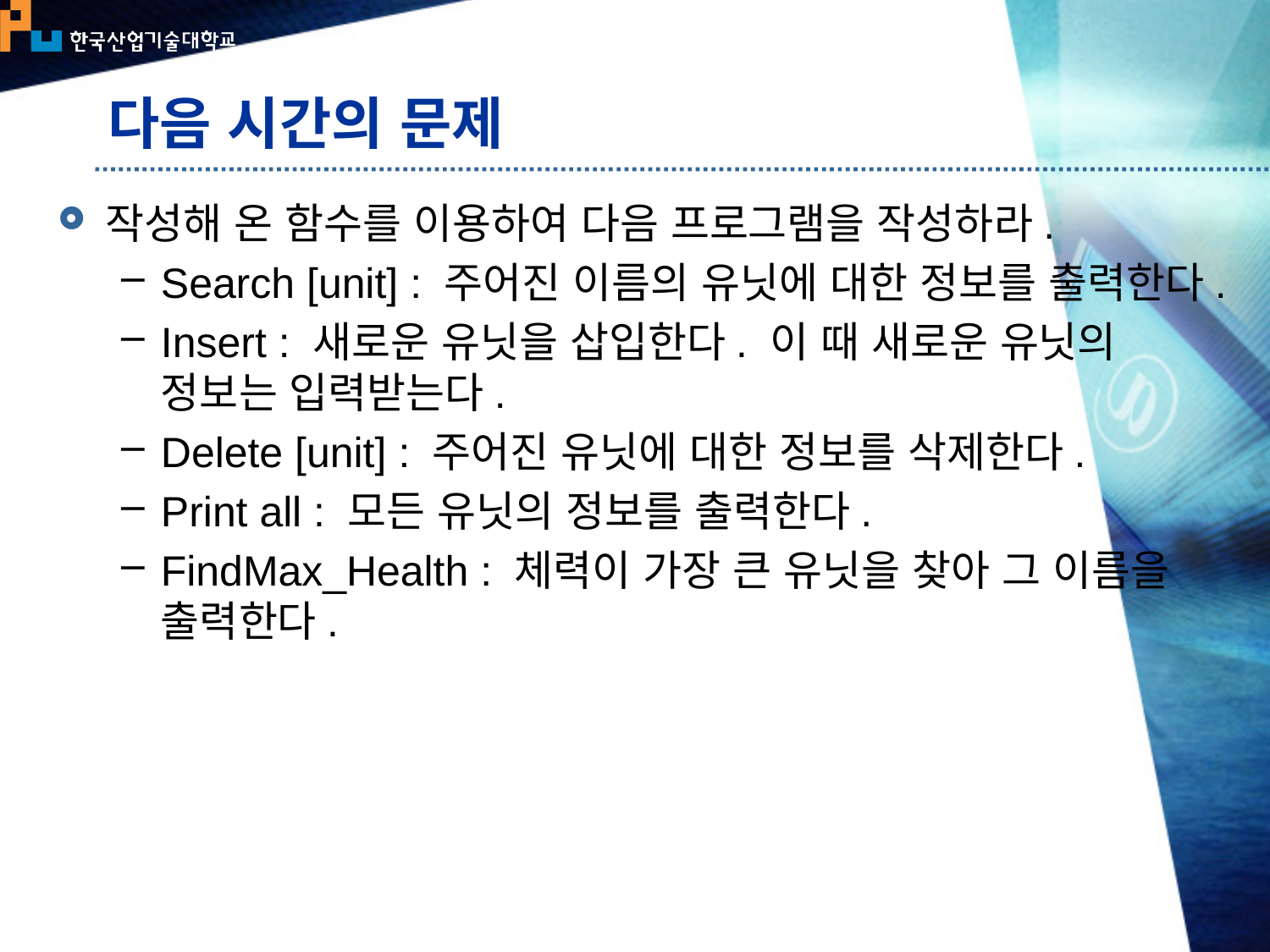

# 다음 시간의 문제
작성해 온 함수를 이용하여 다음 프로그램을 작성하라.
Search [unit] : 주어진 이름의 유닛에 대한 정보를 출력한다.
Insert : 새로운 유닛을 삽입한다. 이 때 새로운 유닛의 정보는 입력받는다.
Delete [unit] : 주어진 유닛에 대한 정보를 삭제한다.
Print all : 모든 유닛의 정보를 출력한다.
FindMax_Health : 체력이 가장 큰 유닛을 찾아 그 이름을 출력한다.